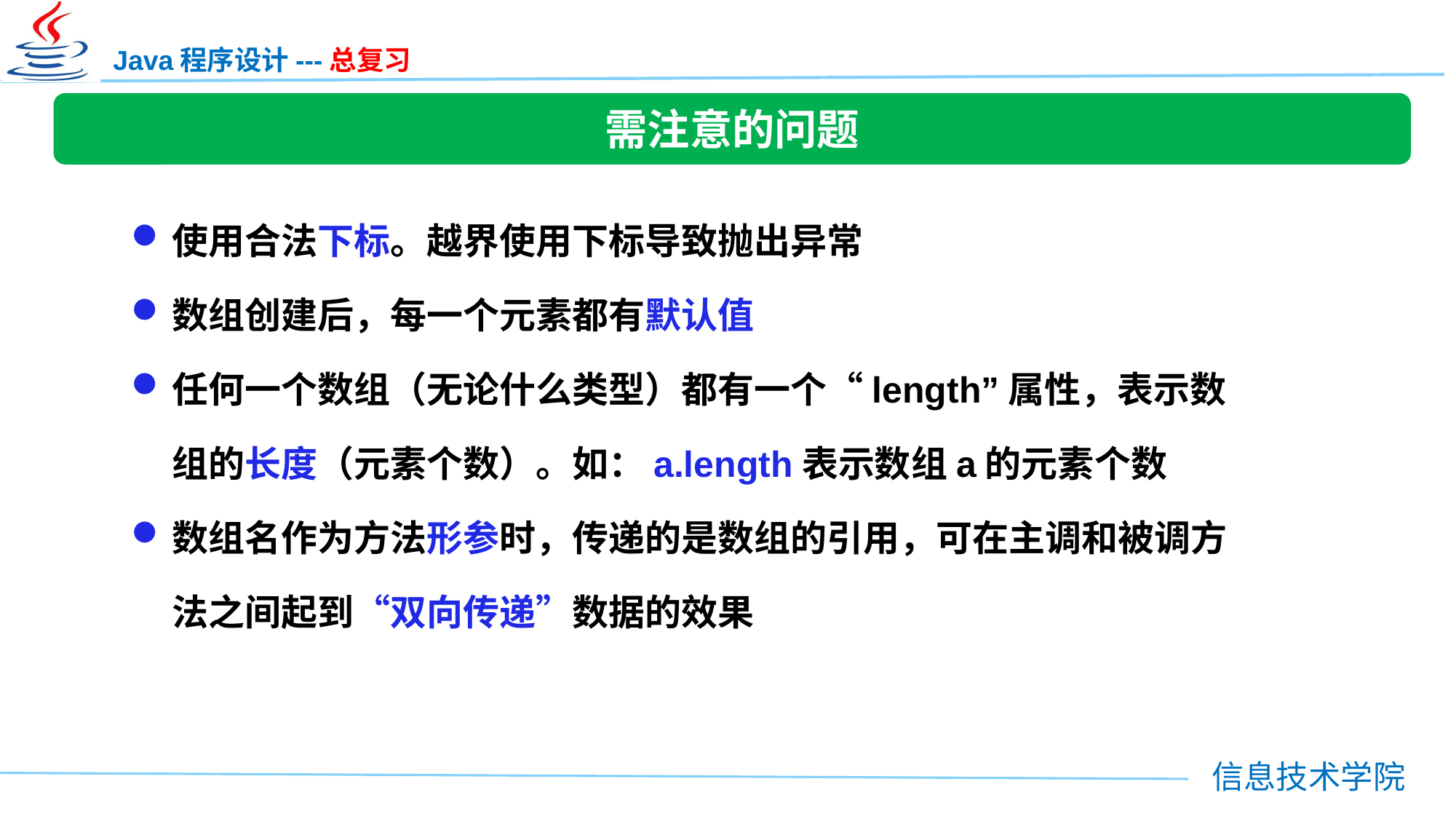

需注意的问题
使用合法下标。越界使用下标导致抛出异常
数组创建后，每一个元素都有默认值
任何一个数组（无论什么类型）都有一个“length”属性，表示数组的长度（元素个数）。如：a.length表示数组a的元素个数
数组名作为方法形参时，传递的是数组的引用，可在主调和被调方法之间起到“双向传递”数据的效果